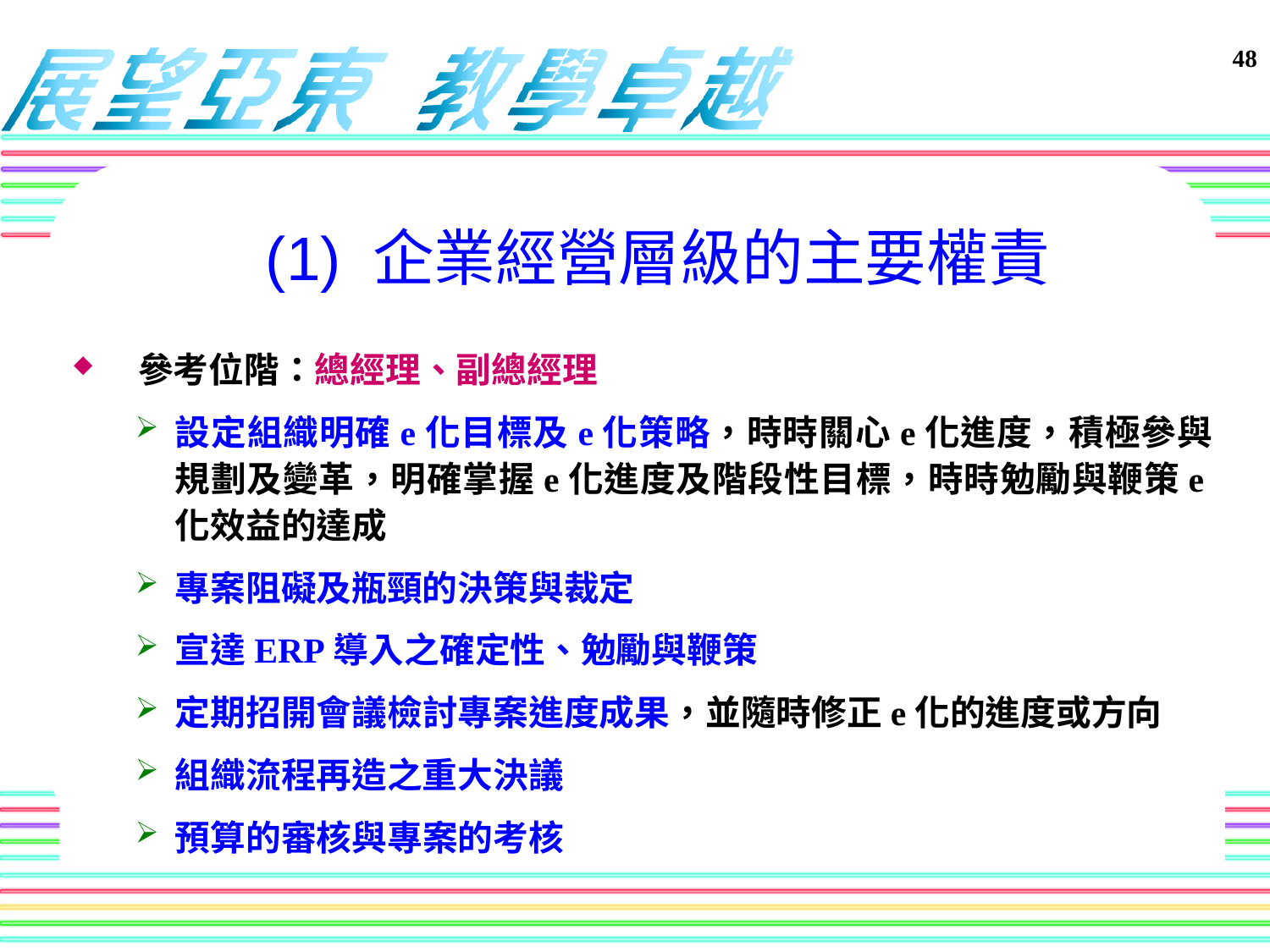

(1) 企業經營層級的主要權責
參考位階：總經理、副總經理
設定組織明確e化目標及e化策略，時時關心e化進度，積極參與規劃及變革，明確掌握e化進度及階段性目標，時時勉勵與鞭策e化效益的達成
專案阻礙及瓶頸的決策與裁定
宣達ERP導入之確定性、勉勵與鞭策
定期招開會議檢討專案進度成果，並隨時修正e化的進度或方向
組織流程再造之重大決議
預算的審核與專案的考核